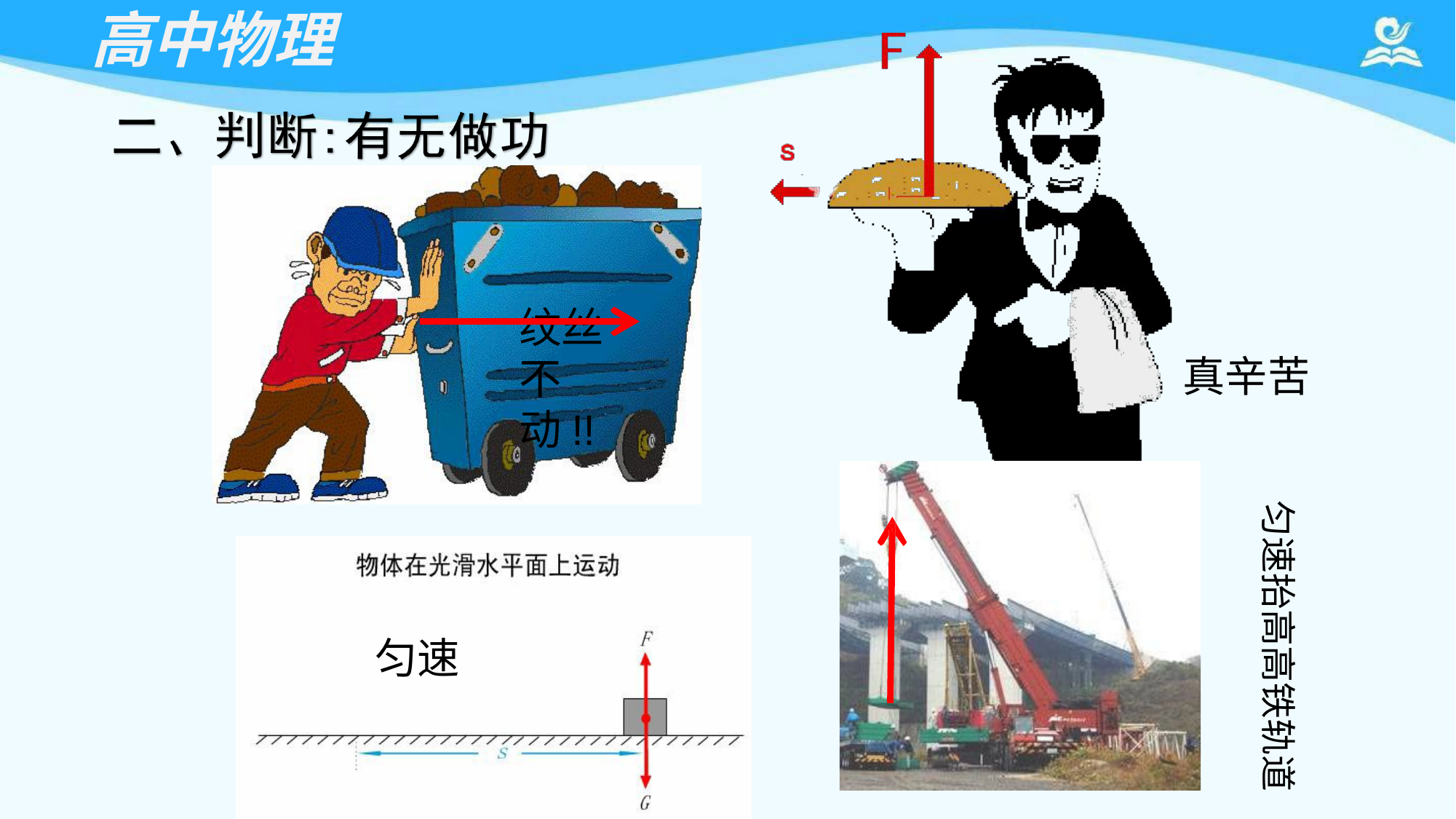

# 高中物理

纹丝 不动!!

真辛苦

匀速抬高高铁轨道

匀速